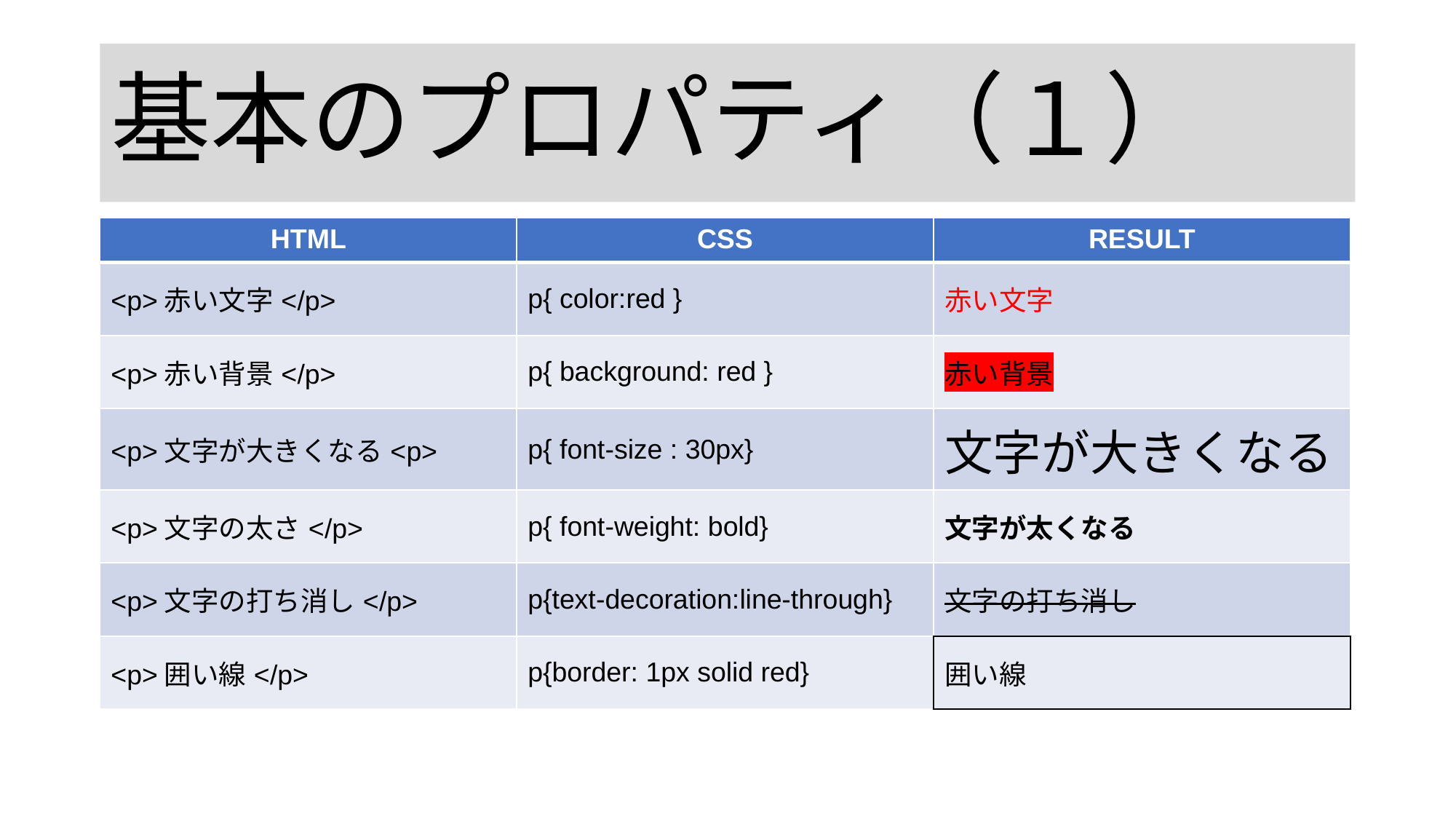

# 基本のプロパティ（１）
| HTML | CSS | RESULT |
| --- | --- | --- |
| <p>赤い文字</p> | p{ color:red } | 赤い文字 |
| <p>赤い背景</p> | p{ background: red } | 赤い背景 |
| <p>文字が大きくなる<p> | p{ font-size : 30px} | 文字が大きくなる |
| <p>文字の太さ</p> | p{ font-weight: bold} | 文字が太くなる |
| <p>文字の打ち消し</p> | p{text-decoration:line-through} | 文字の打ち消し |
| <p>囲い線</p> | p{border: 1px solid red} | 囲い線 |